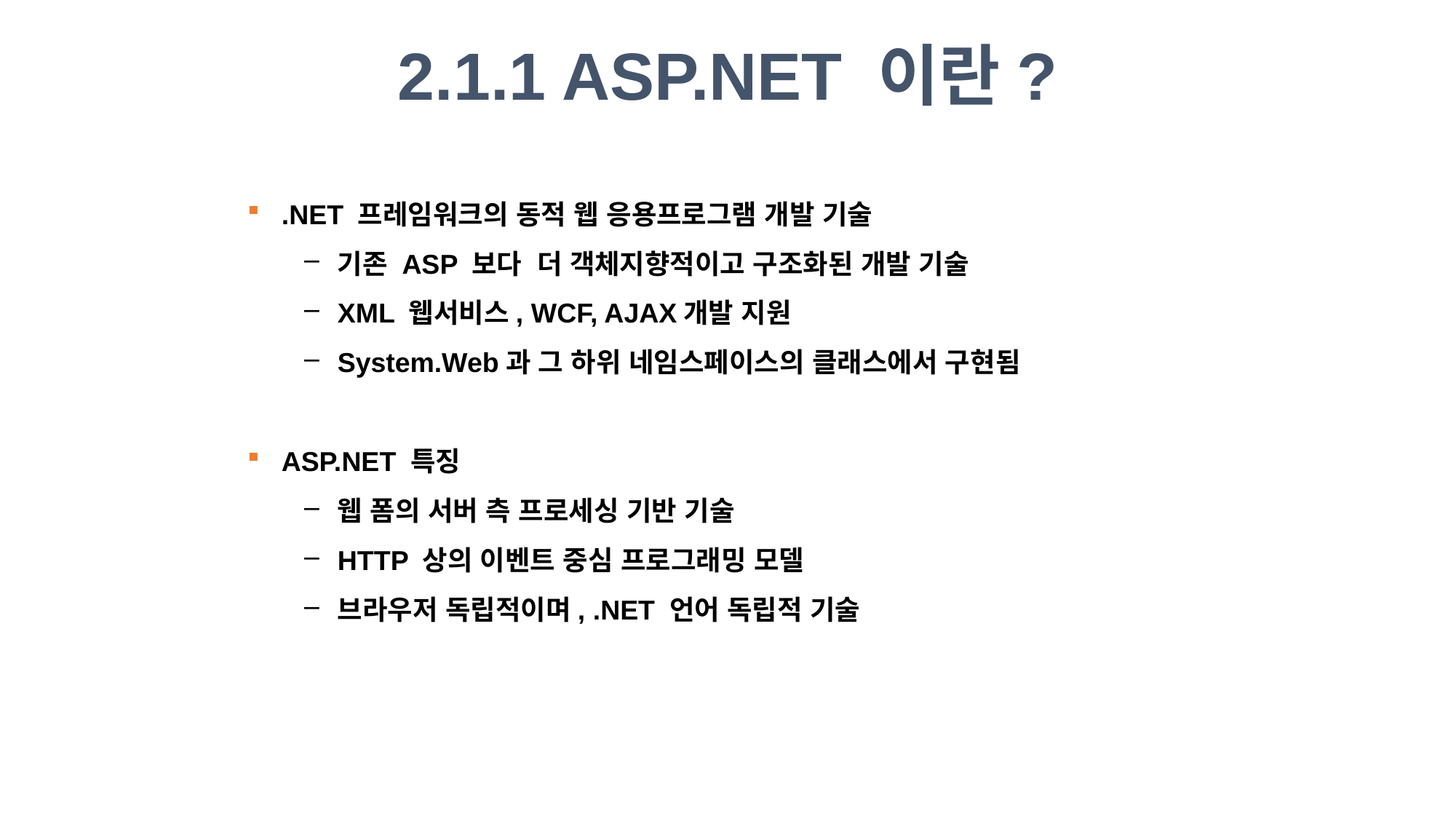

2.1.1 ASP.NET 이란?
.NET 프레임워크의 동적 웹 응용프로그램 개발 기술
기존 ASP 보다  더 객체지향적이고 구조화된 개발 기술
XML 웹서비스, WCF, AJAX개발 지원
System.Web과 그 하위 네임스페이스의 클래스에서 구현됨

ASP.NET 특징
웹 폼의 서버 측 프로세싱 기반 기술
HTTP 상의 이벤트 중심 프로그래밍 모델
브라우저 독립적이며, .NET 언어 독립적 기술